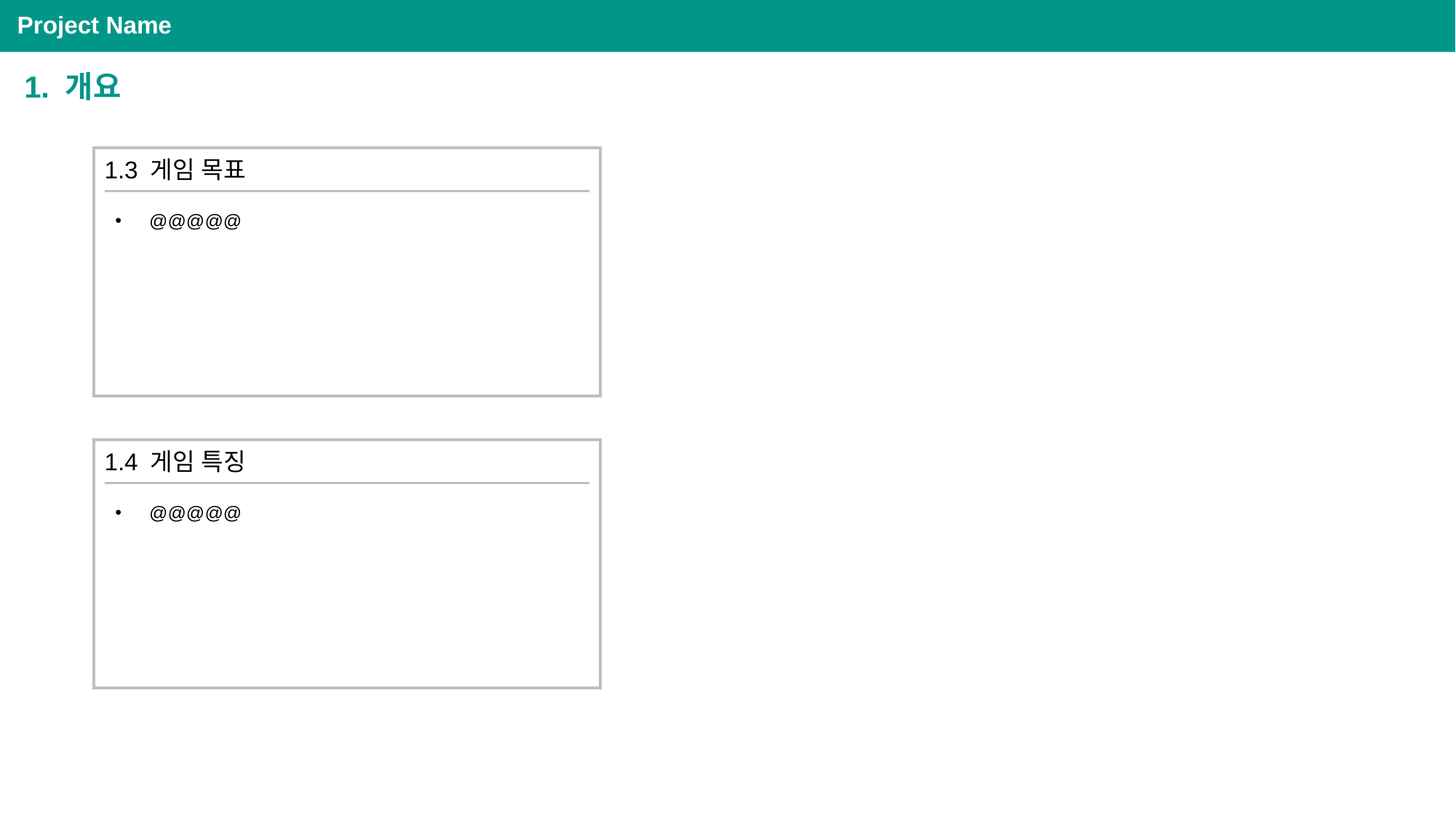

# 1. 개요

1.3 게임 목표
@@@@@

1.4 게임 특징
@@@@@